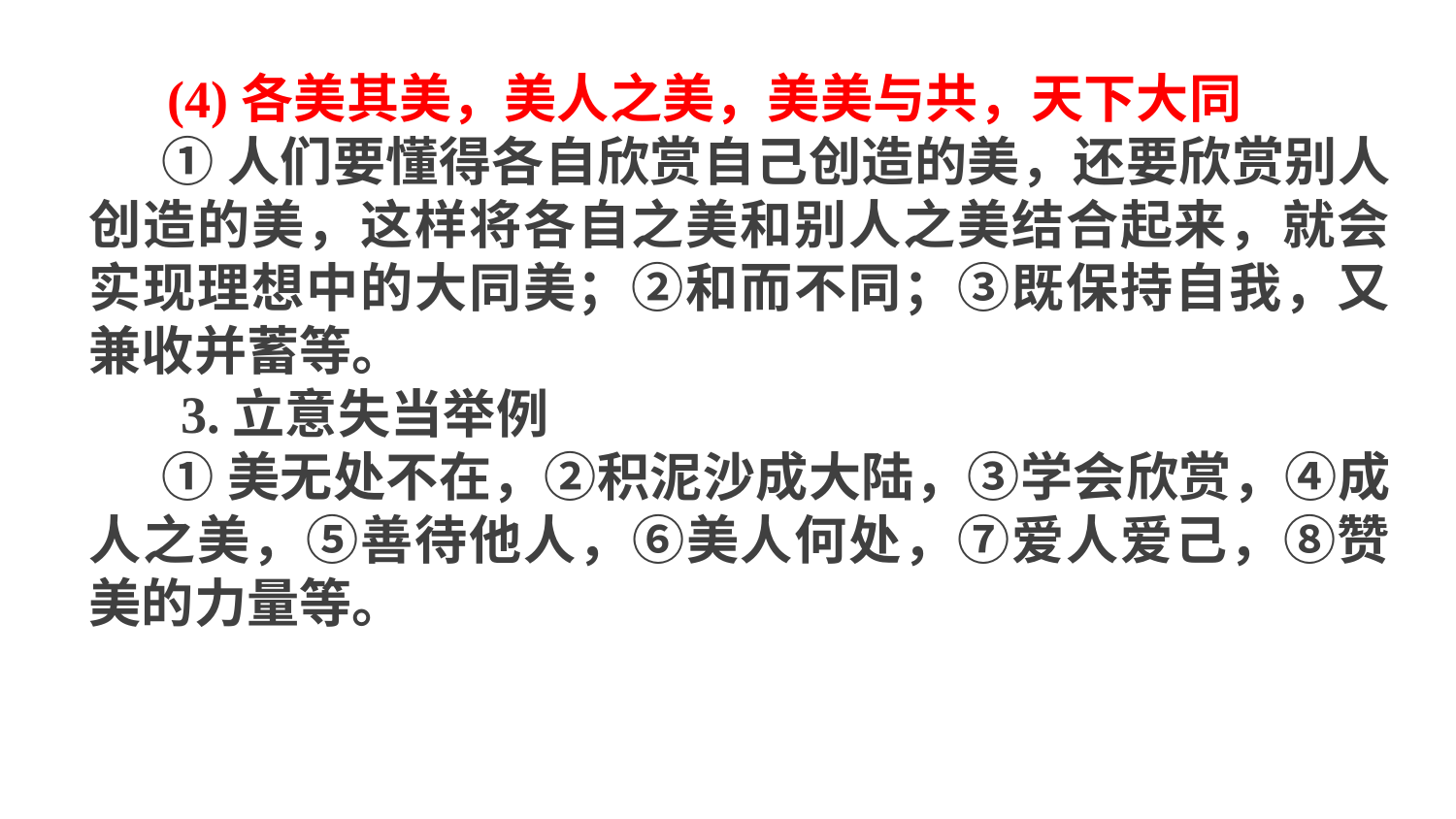

(4)各美其美，美人之美，美美与共，天下大同
      ①人们要懂得各自欣赏自己创造的美，还要欣赏别人创造的美，这样将各自之美和别人之美结合起来，就会实现理想中的大同美；②和而不同；③既保持自我，又兼收并蓄等。
       3.立意失当举例
      ①美无处不在，②积泥沙成大陆，③学会欣赏，④成人之美，⑤善待他人，⑥美人何处，⑦爱人爱己，⑧赞美的力量等。